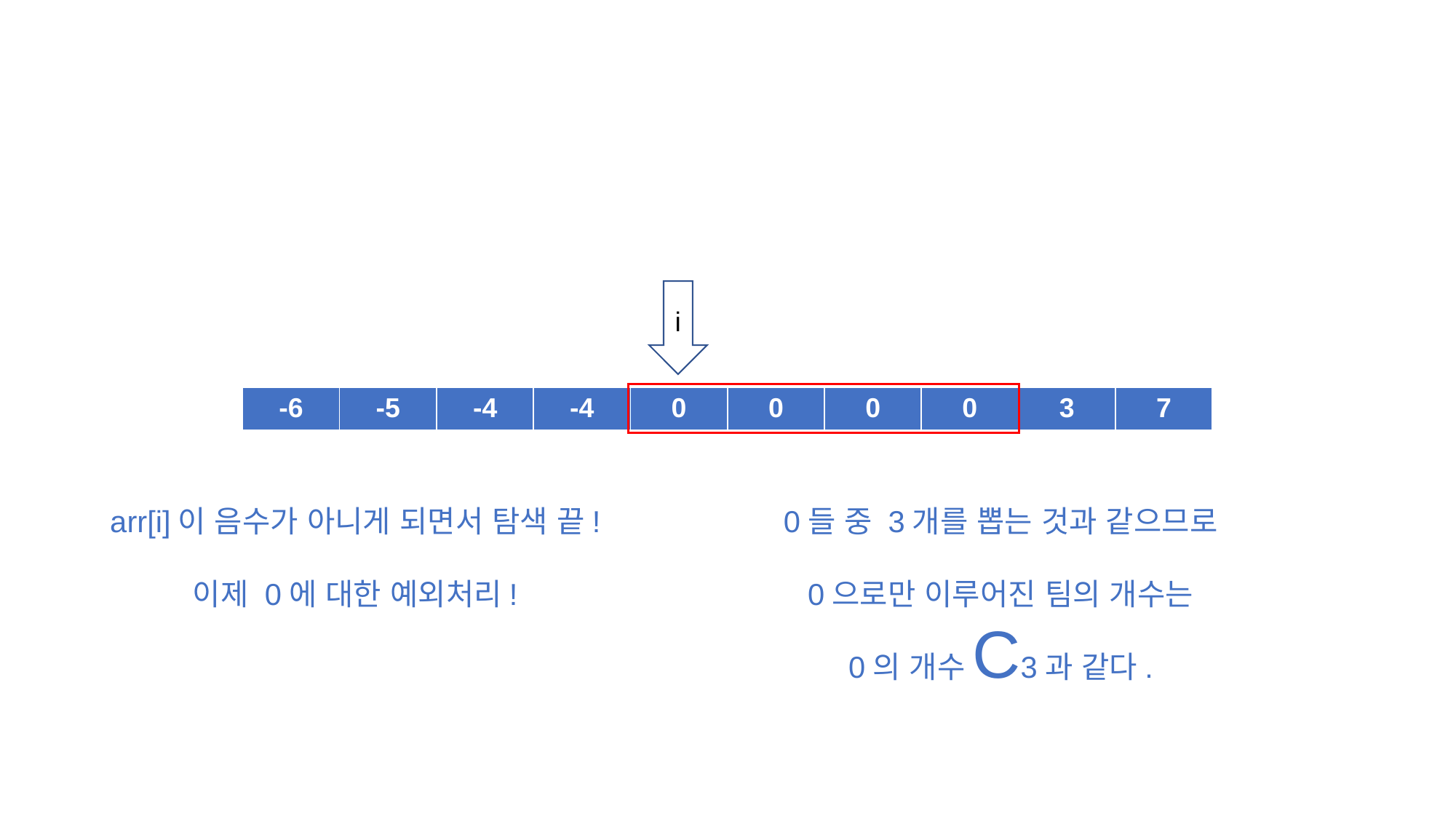

i

| -6 | -5 | -4 | -4 | 0 | 0 | 0 | 0 | 3 | 7 |
| --- | --- | --- | --- | --- | --- | --- | --- | --- | --- |
0들 중 3개를 뽑는 것과 같으므로

0으로만 이루어진 팀의 개수는
0의 개수C3과 같다.
arr[i]이 음수가 아니게 되면서 탐색 끝!

이제 0에 대한 예외처리!